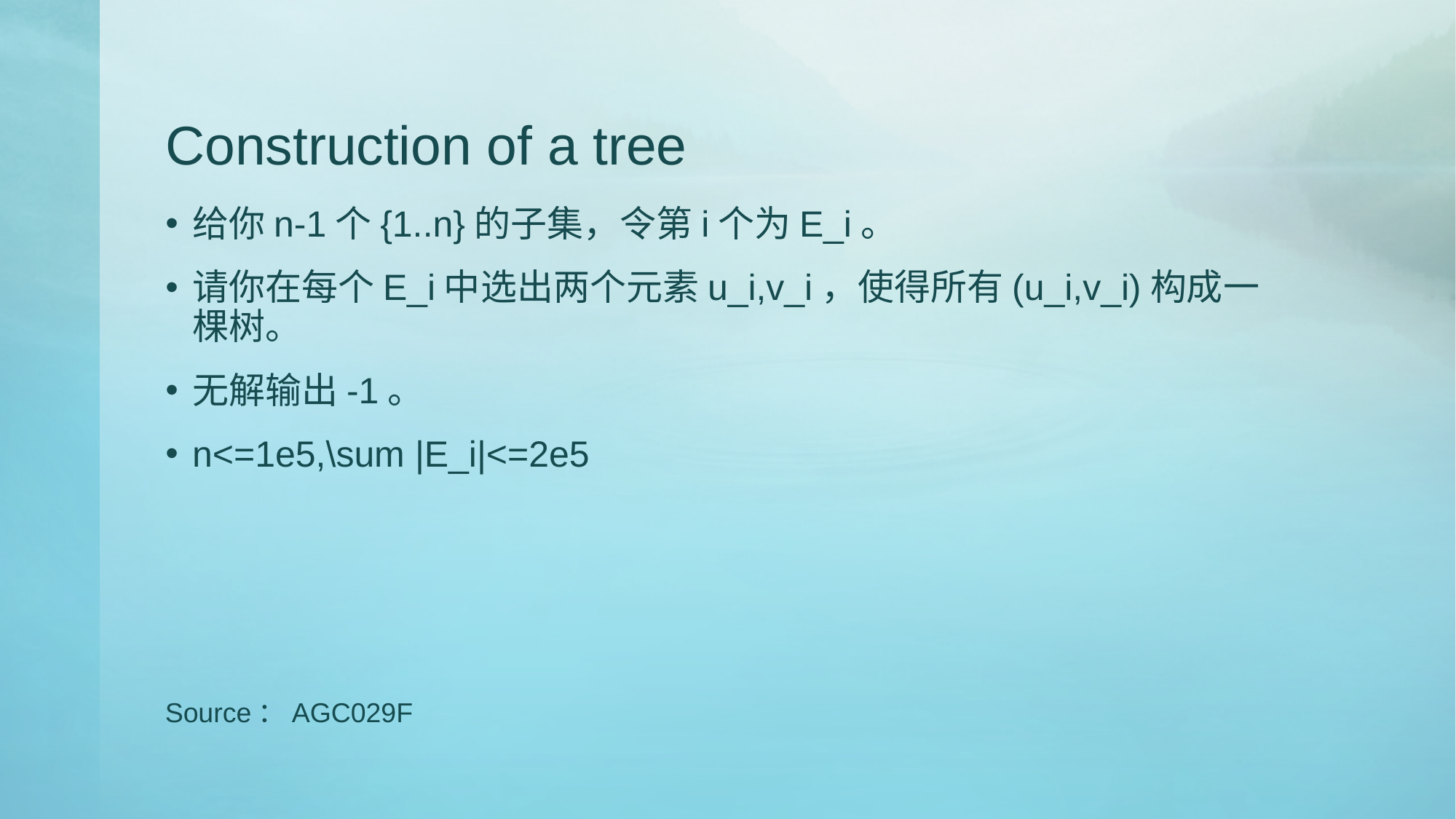

# Construction of a tree
给你n-1个{1..n}的子集，令第i个为E_i。
请你在每个E_i中选出两个元素u_i,v_i，使得所有(u_i,v_i)构成一棵树。
无解输出-1。
n<=1e5,\sum |E_i|<=2e5
Source：AGC029F